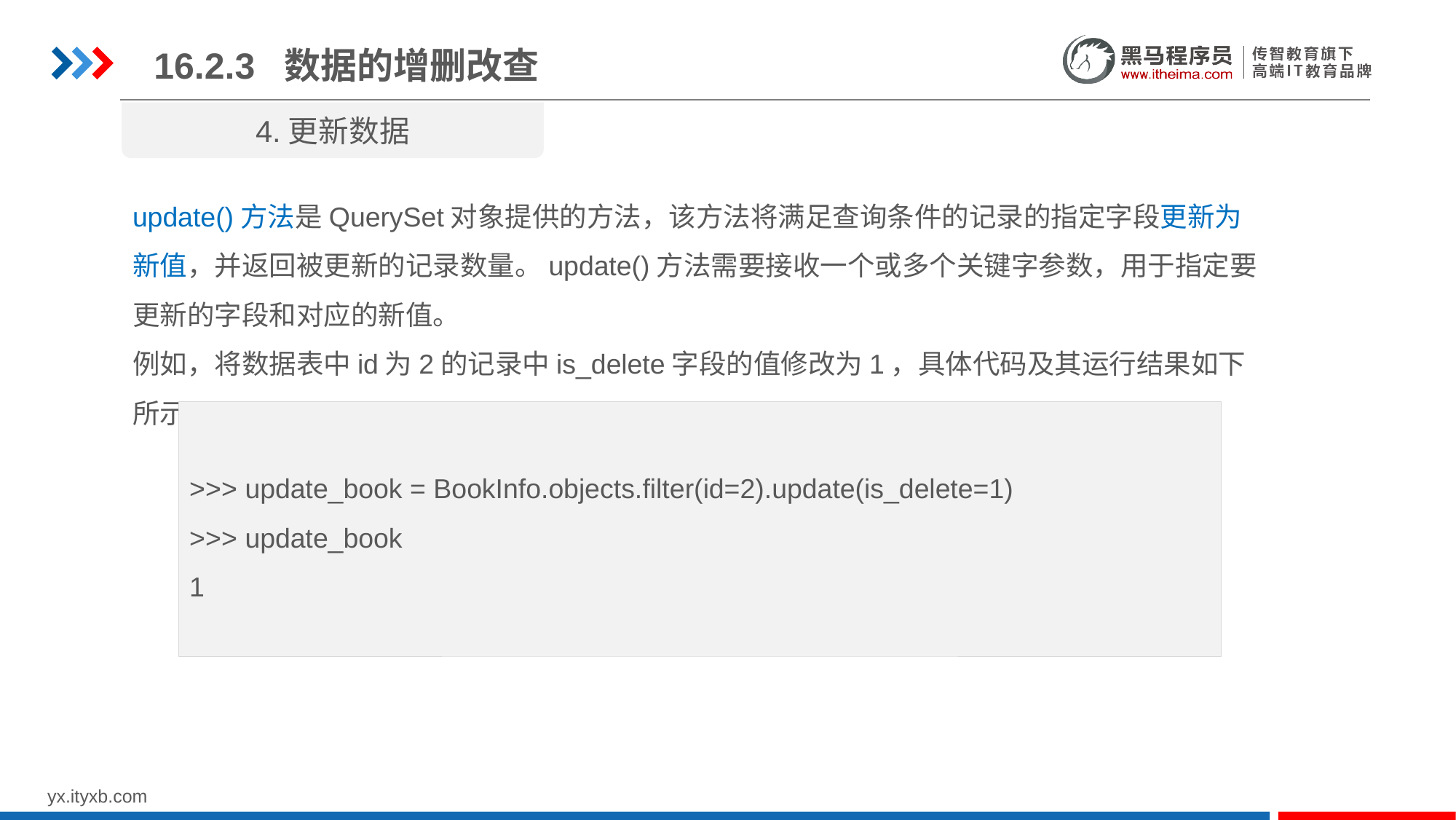

16.2.3  数据的增删改查

4.更新数据
update()方法是QuerySet对象提供的方法，该方法将满足查询条件的记录的指定字段更新为新值，并返回被更新的记录数量。update()方法需要接收一个或多个关键字参数，用于指定要更新的字段和对应的新值。
例如，将数据表中id为2的记录中is_delete字段的值修改为1，具体代码及其运行结果如下所示：
>>> update_book = BookInfo.objects.filter(id=2).update(is_delete=1)
>>> update_book
1